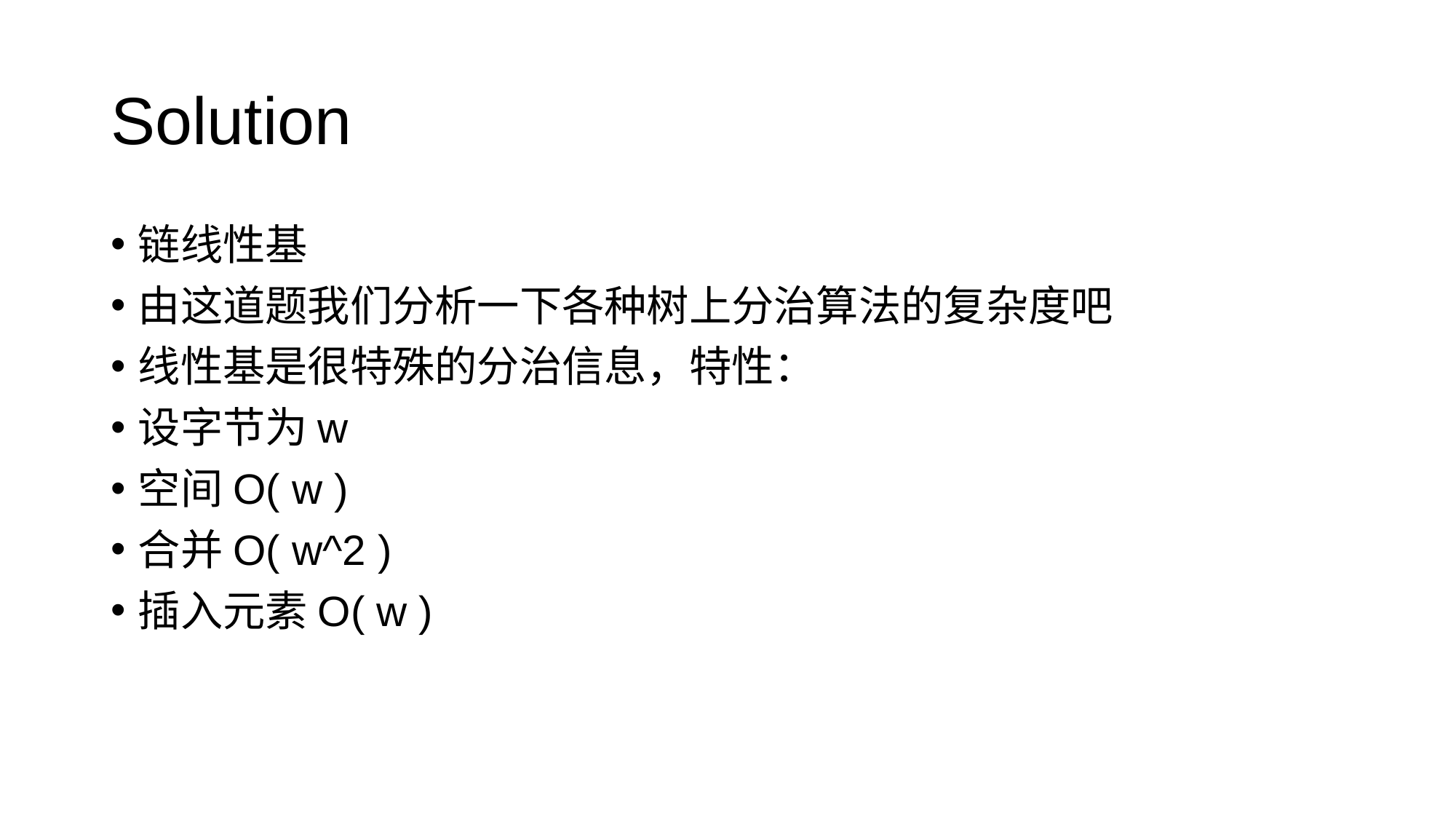

# Solution
链线性基
由这道题我们分析一下各种树上分治算法的复杂度吧
线性基是很特殊的分治信息，特性：
设字节为w
空间O( w )
合并O( w^2 )
插入元素O( w )